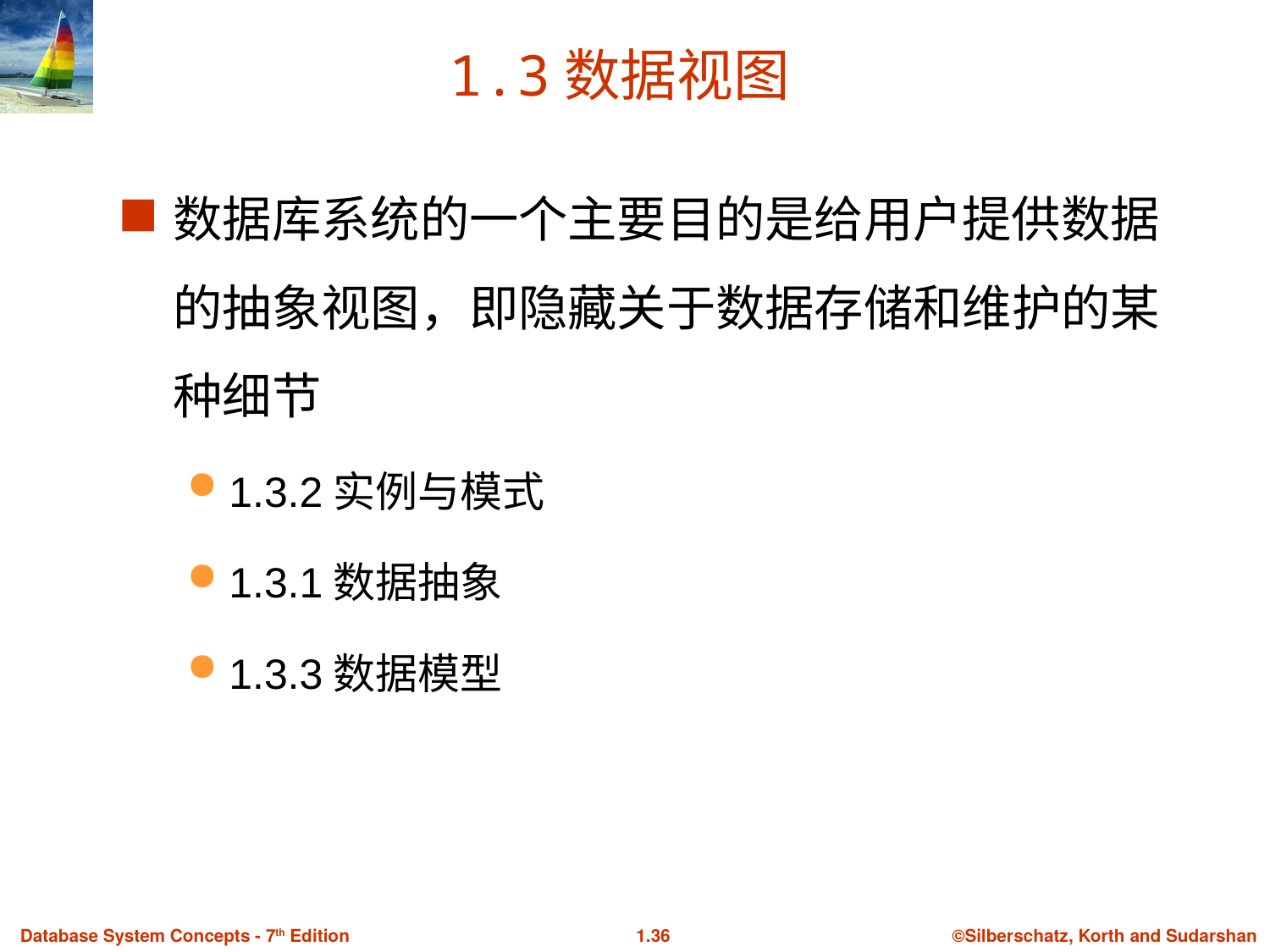

# 1.3数据视图
数据库系统的一个主要目的是给用户提供数据的抽象视图，即隐藏关于数据存储和维护的某种细节
1.3.2实例与模式
1.3.1数据抽象
1.3.3数据模型